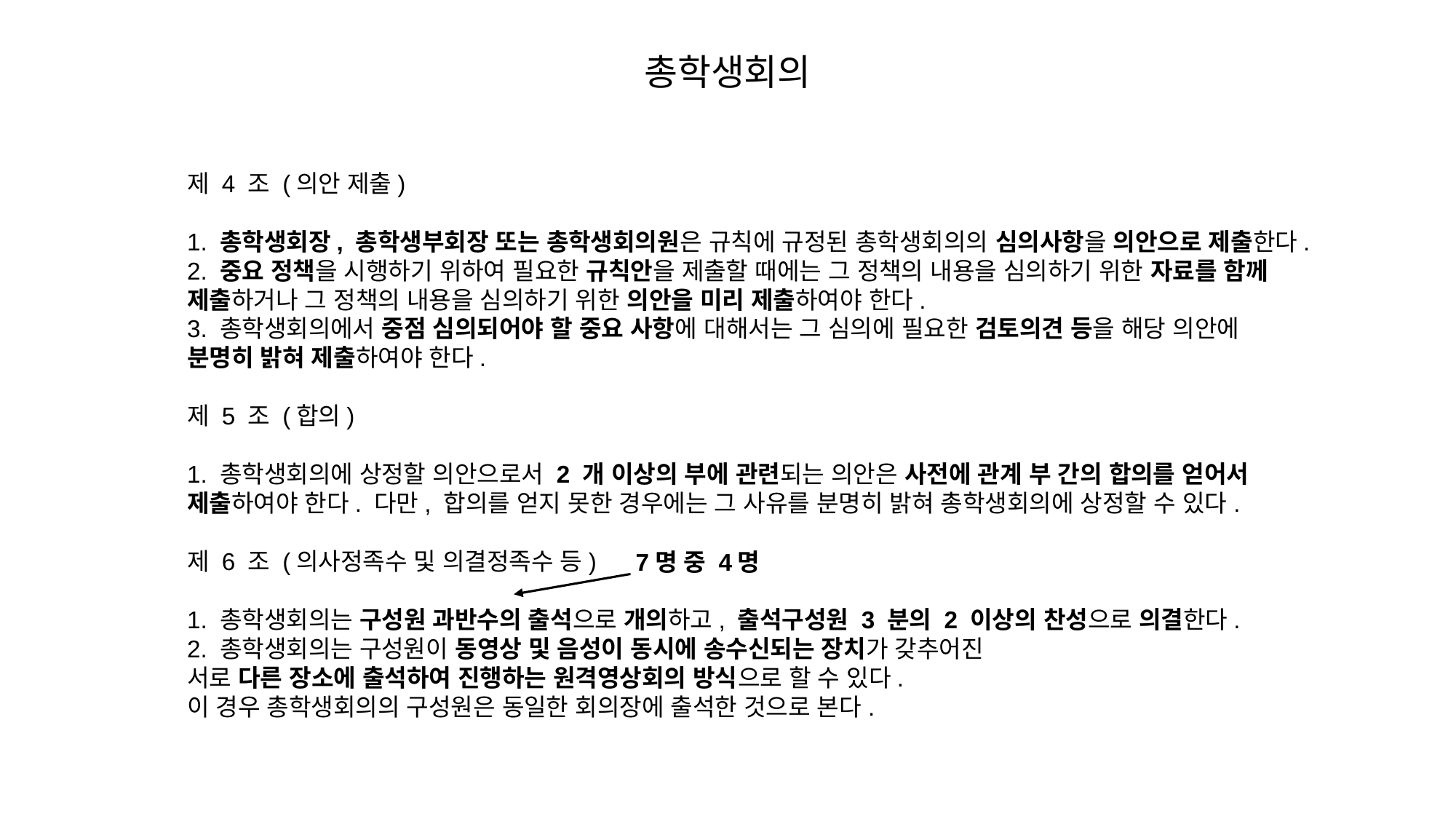

총학생회의
제 4 조 (의안 제출)

1. 총학생회장, 총학생부회장 또는 총학생회의원은 규칙에 규정된 총학생회의의 심의사항을 의안으로 제출한다.
2. 중요 정책을 시행하기 위하여 필요한 규칙안을 제출할 때에는 그 정책의 내용을 심의하기 위한 자료를 함께
제출하거나 그 정책의 내용을 심의하기 위한 의안을 미리 제출하여야 한다.
3. 총학생회의에서 중점 심의되어야 할 중요 사항에 대해서는 그 심의에 필요한 검토의견 등을 해당 의안에
분명히 밝혀 제출하여야 한다.

제 5 조 (합의)

1. 총학생회의에 상정할 의안으로서 2 개 이상의 부에 관련되는 의안은 사전에 관계 부 간의 합의를 얻어서
제출하여야 한다. 다만, 합의를 얻지 못한 경우에는 그 사유를 분명히 밝혀 총학생회의에 상정할 수 있다.

제 6 조 (의사정족수 및 의결정족수 등)

1. 총학생회의는 구성원 과반수의 출석으로 개의하고, 출석구성원 3 분의 2 이상의 찬성으로 의결한다.
2. 총학생회의는 구성원이 동영상 및 음성이 동시에 송수신되는 장치가 갖추어진
서로 다른 장소에 출석하여 진행하는 원격영상회의 방식으로 할 수 있다.
이 경우 총학생회의의 구성원은 동일한 회의장에 출석한 것으로 본다.
7명 중 4명